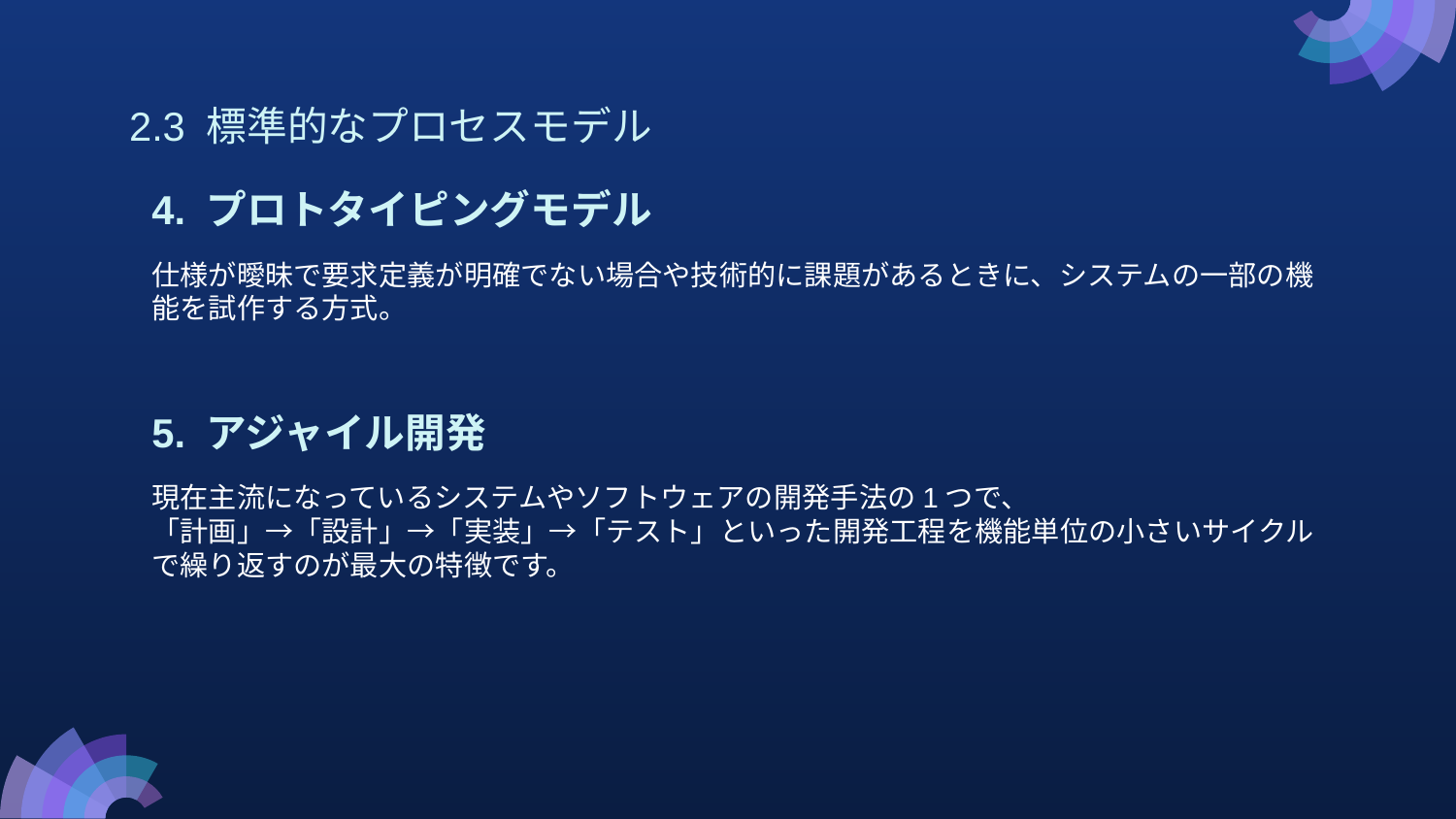

# 2.3 標準的なプロセスモデル
4. プロトタイピングモデル
仕様が曖昧で要求定義が明確でない場合や技術的に課題があるときに、システムの一部の機能を試作する方式。

5. アジャイル開発
現在主流になっているシステムやソフトウェアの開発手法の1つで、
「計画」→「設計」→「実装」→「テスト」といった開発工程を機能単位の小さいサイクルで繰り返すのが最大の特徴です。